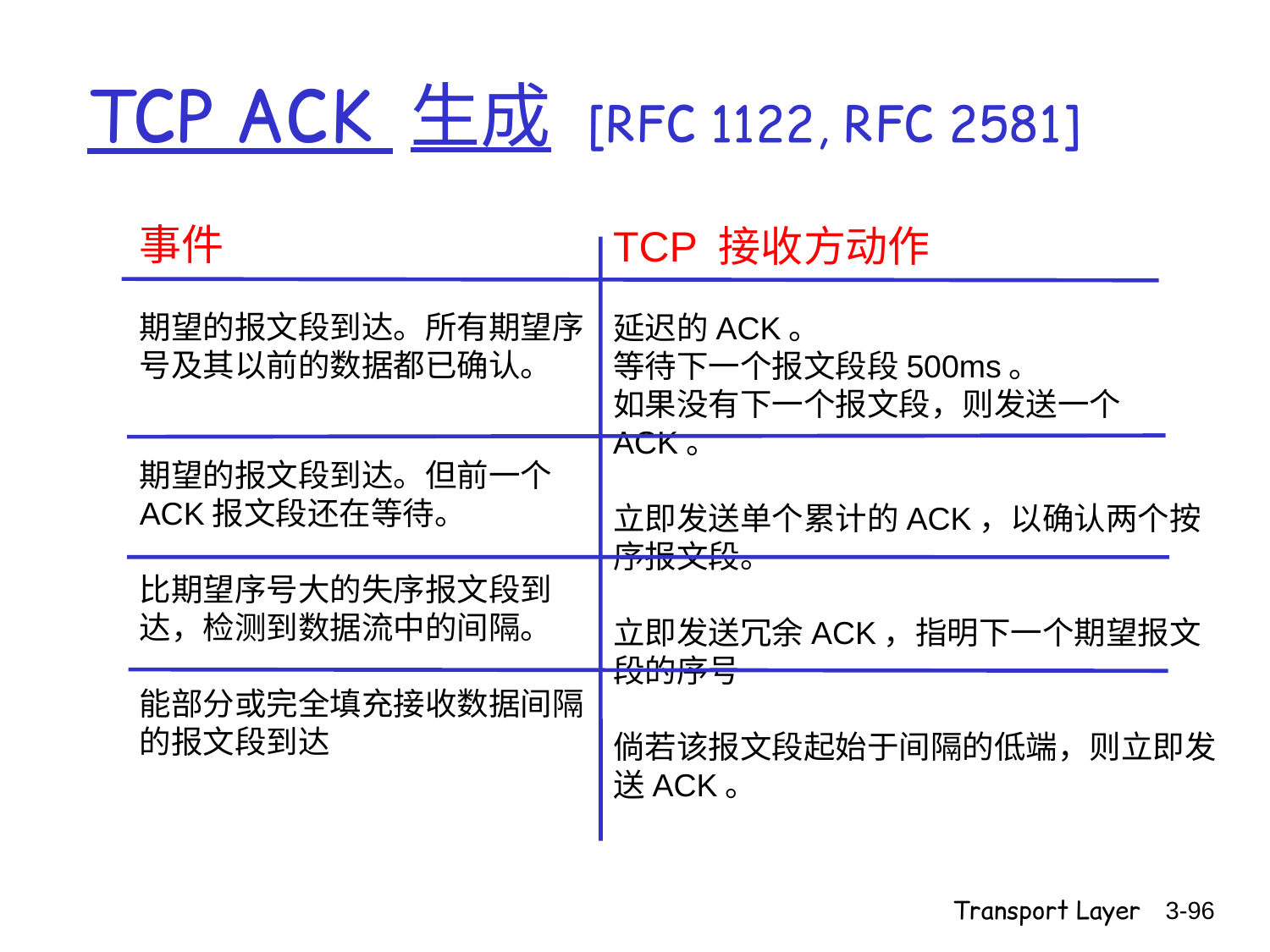

# TCP ACK 生成 [RFC 1122, RFC 2581]
事件

期望的报文段到达。所有期望序号及其以前的数据都已确认。

期望的报文段到达。但前一个ACK报文段还在等待。

比期望序号大的失序报文段到达，检测到数据流中的间隔。

能部分或完全填充接收数据间隔的报文段到达

TCP 接收方动作

延迟的ACK。
等待下一个报文段段500ms。
如果没有下一个报文段，则发送一个ACK。

立即发送单个累计的ACK，以确认两个按序报文段。

立即发送冗余ACK，指明下一个期望报文段的序号

倘若该报文段起始于间隔的低端，则立即发送ACK。

Transport Layer
3-96